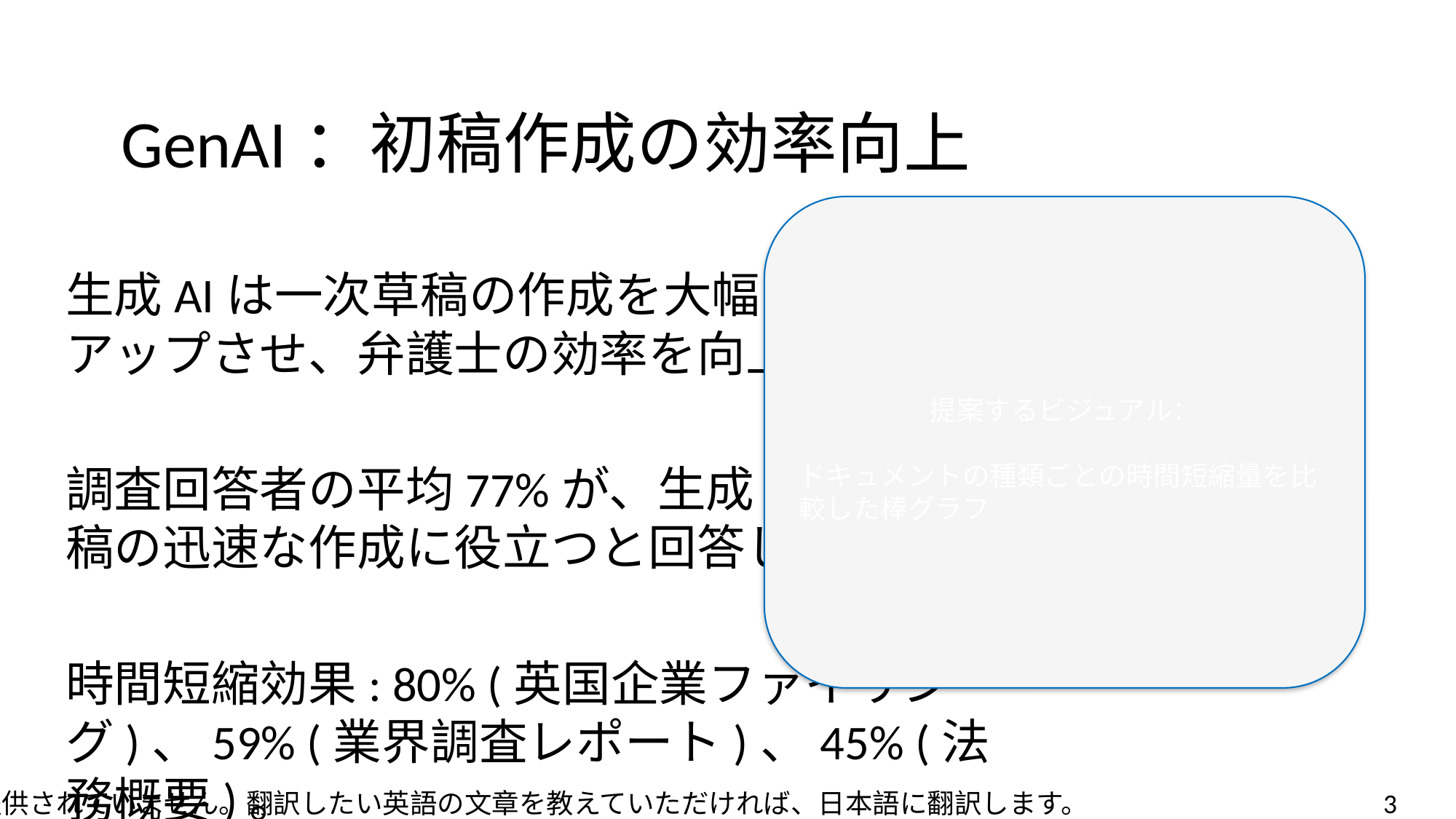

# GenAI：初稿作成の効率向上

生成AIは一次草稿の作成を大幅にスピードアップさせ、弁護士の効率を向上させます。

調査回答者の平均77%が、生成AIが一次草稿の迅速な作成に役立つと回答しました。

時間短縮効果: 80% (英国企業ファイリング)、59% (業界調査レポート)、45% (法務概要)。

法務以外のコンテンツでは、参加者一人あたりタスクごとに最大2時間の節約が見られました。

提案するビジュアル：

ドキュメントの種類ごとの時間短縮量を比較した棒グラフ

申し訳ありませんが、元の文章が提供されていません。翻訳したい英語の文章を教えていただければ、日本語に翻訳します。

3